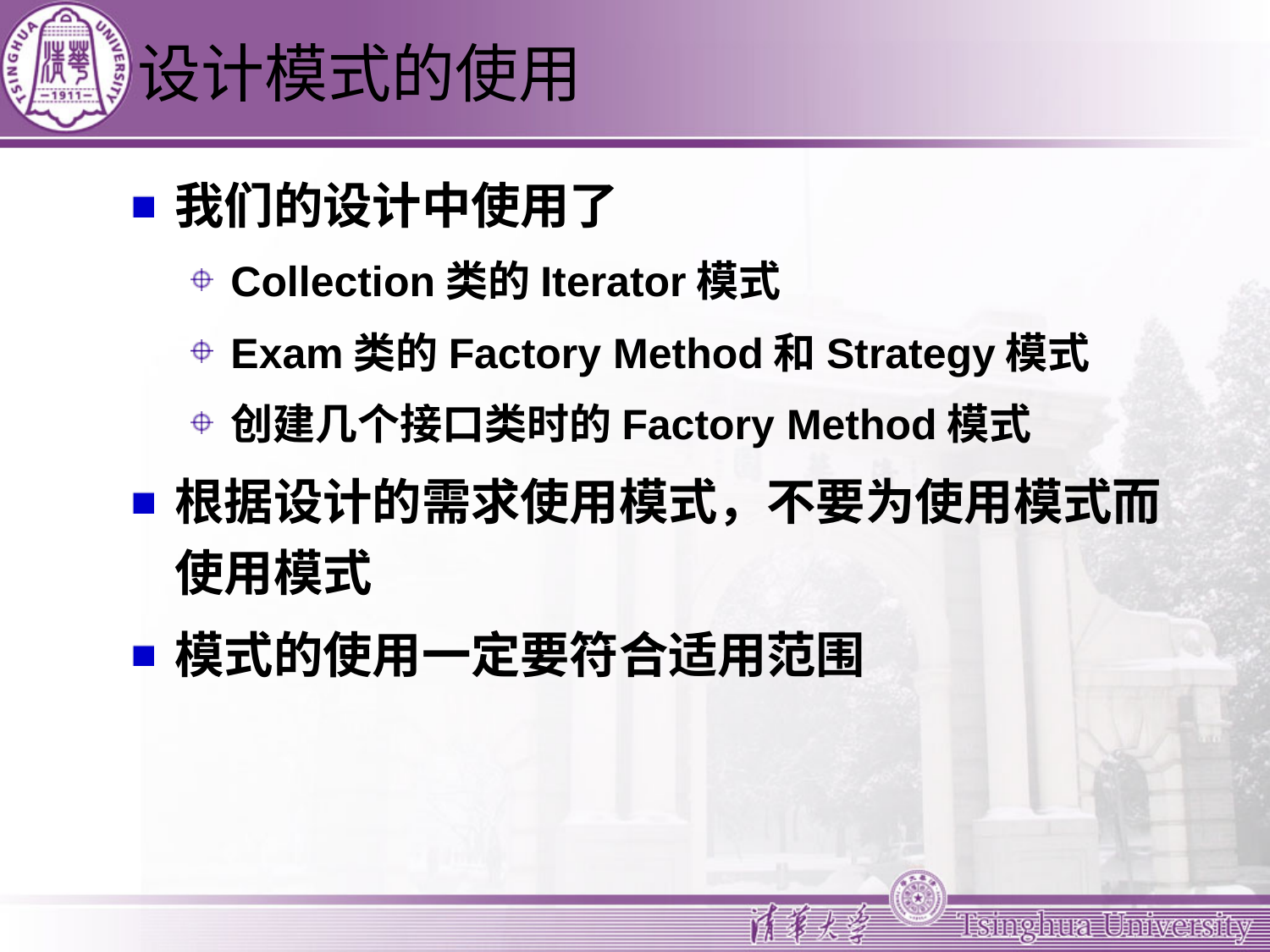

# 设计模式的使用
我们的设计中使用了
Collection类的Iterator模式
Exam类的Factory Method和Strategy模式
创建几个接口类时的Factory Method模式
根据设计的需求使用模式，不要为使用模式而使用模式
模式的使用一定要符合适用范围